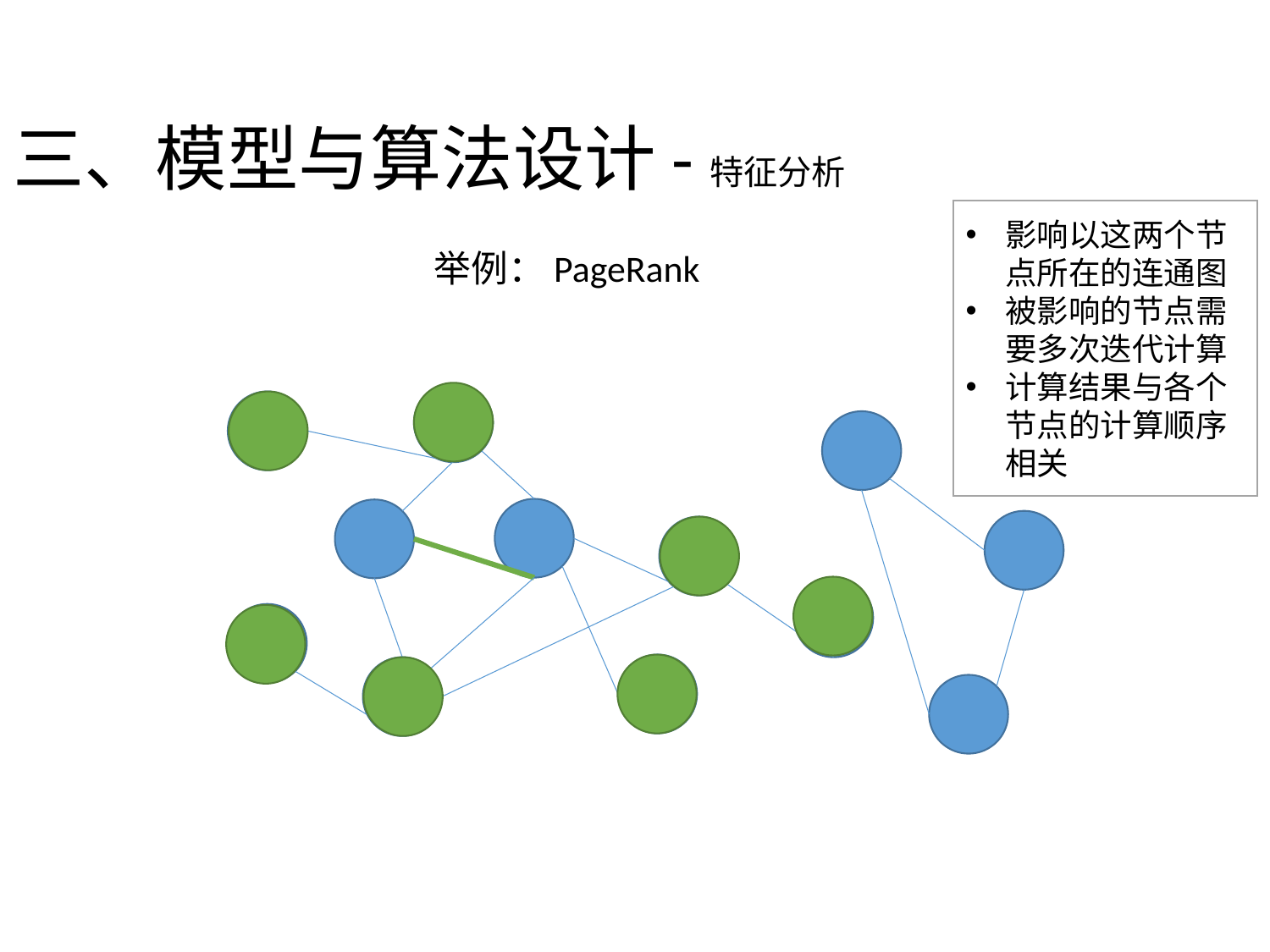

# 三、模型与算法设计-特征分析
影响以这两个节点所在的连通图
被影响的节点需要多次迭代计算
计算结果与各个节点的计算顺序相关
举例：PageRank